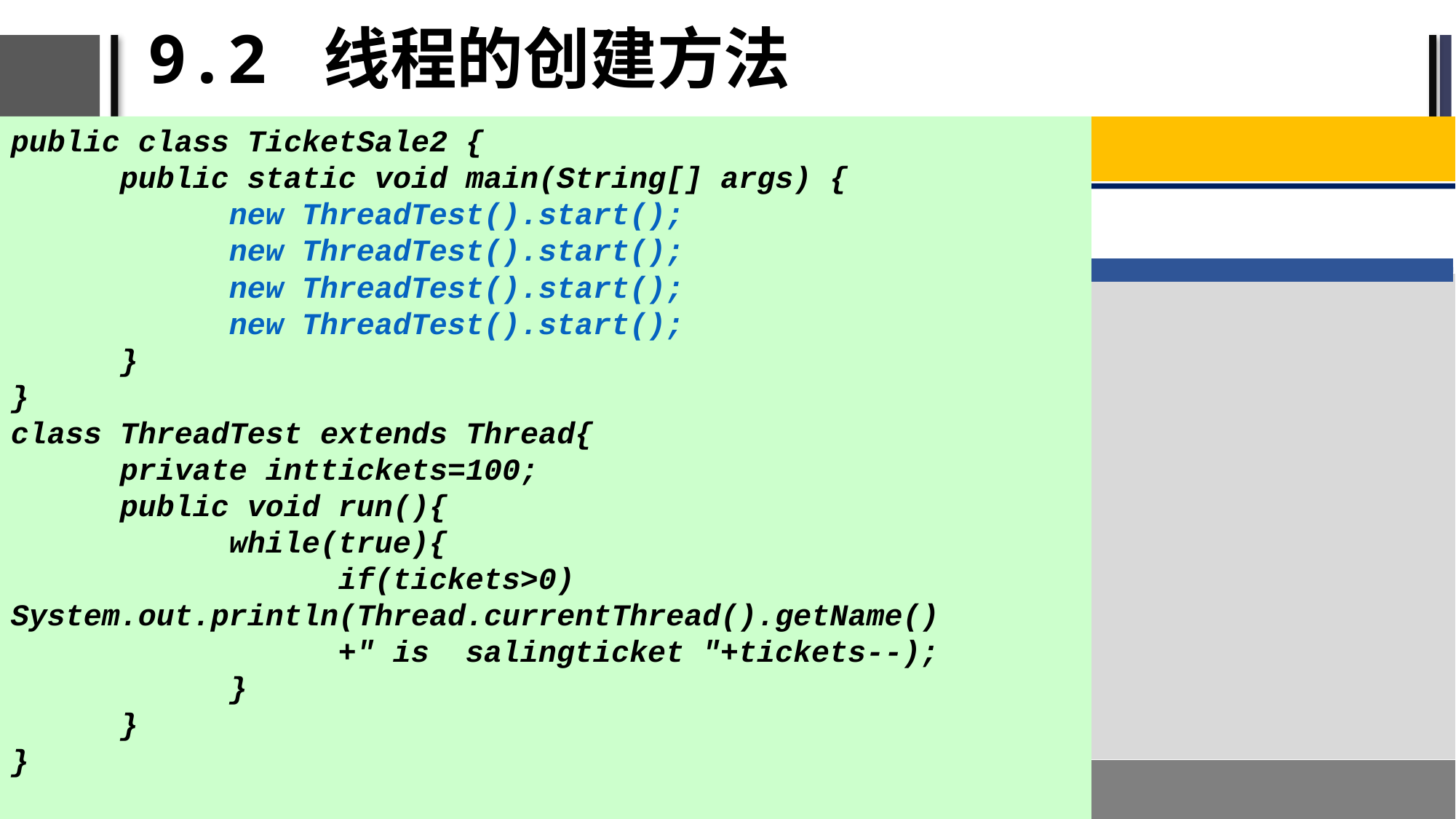

# 9.2 线程的创建方法

Thread VS. Runnable
public class TicketSale2 {
	public static void main(String[] args) {
		new ThreadTest().start();
		new ThreadTest().start();
		new ThreadTest().start();
		new ThreadTest().start();
	}
}
class ThreadTest extends Thread{
	private inttickets=100;
	public void run(){
		while(true){
			if(tickets>0)			System.out.println(Thread.currentThread().getName() 				+" is  salingticket "+tickets--);
		}
	}
}